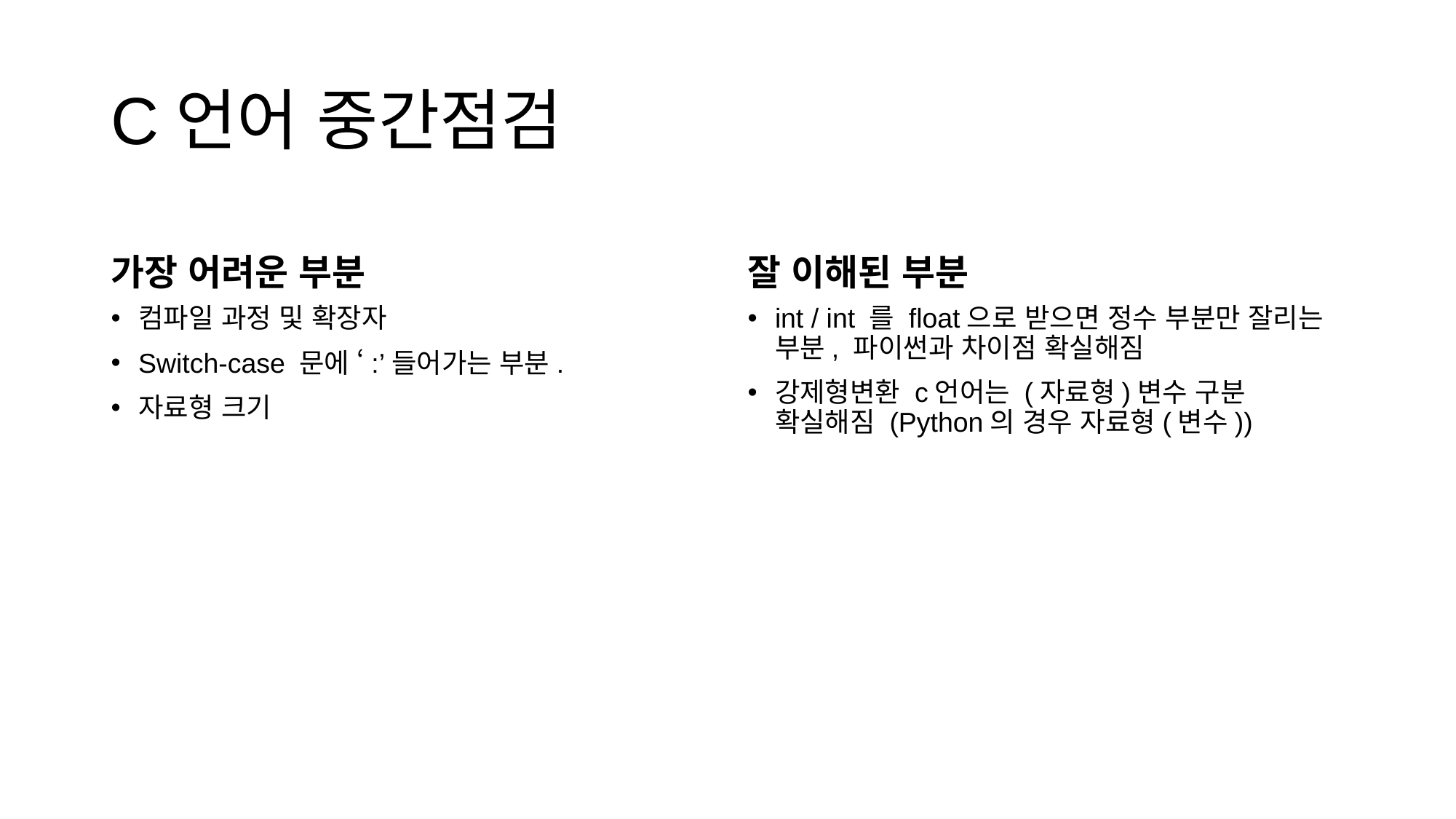

# C언어 중간점검
가장 어려운 부분
잘 이해된 부분
컴파일 과정 및 확장자
Switch-case 문에 ‘:’들어가는 부분.
자료형 크기
int / int 를 float으로 받으면 정수 부분만 잘리는 부분, 파이썬과 차이점 확실해짐
강제형변환 c언어는 (자료형)변수 구분 확실해짐 (Python의 경우 자료형(변수))